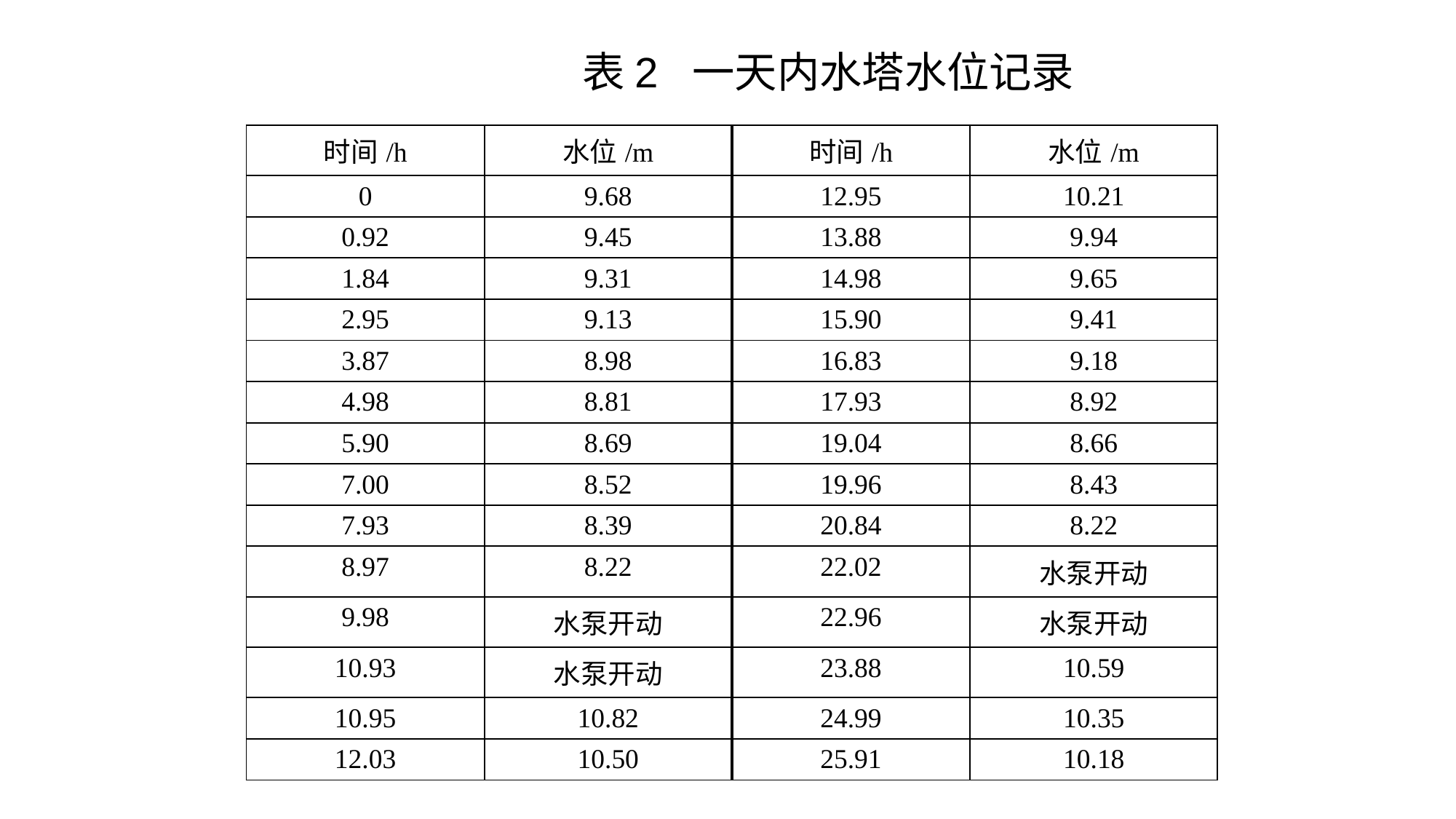

表2  一天内水塔水位记录
| 时间/h | 水位/m | 时间/h | 水位/m |
| --- | --- | --- | --- |
| 0 | 9.68 | 12.95 | 10.21 |
| 0.92 | 9.45 | 13.88 | 9.94 |
| 1.84 | 9.31 | 14.98 | 9.65 |
| 2.95 | 9.13 | 15.90 | 9.41 |
| 3.87 | 8.98 | 16.83 | 9.18 |
| 4.98 | 8.81 | 17.93 | 8.92 |
| 5.90 | 8.69 | 19.04 | 8.66 |
| 7.00 | 8.52 | 19.96 | 8.43 |
| 7.93 | 8.39 | 20.84 | 8.22 |
| 8.97 | 8.22 | 22.02 | 水泵开动 |
| 9.98 | 水泵开动 | 22.96 | 水泵开动 |
| 10.93 | 水泵开动 | 23.88 | 10.59 |
| 10.95 | 10.82 | 24.99 | 10.35 |
| 12.03 | 10.50 | 25.91 | 10.18 |